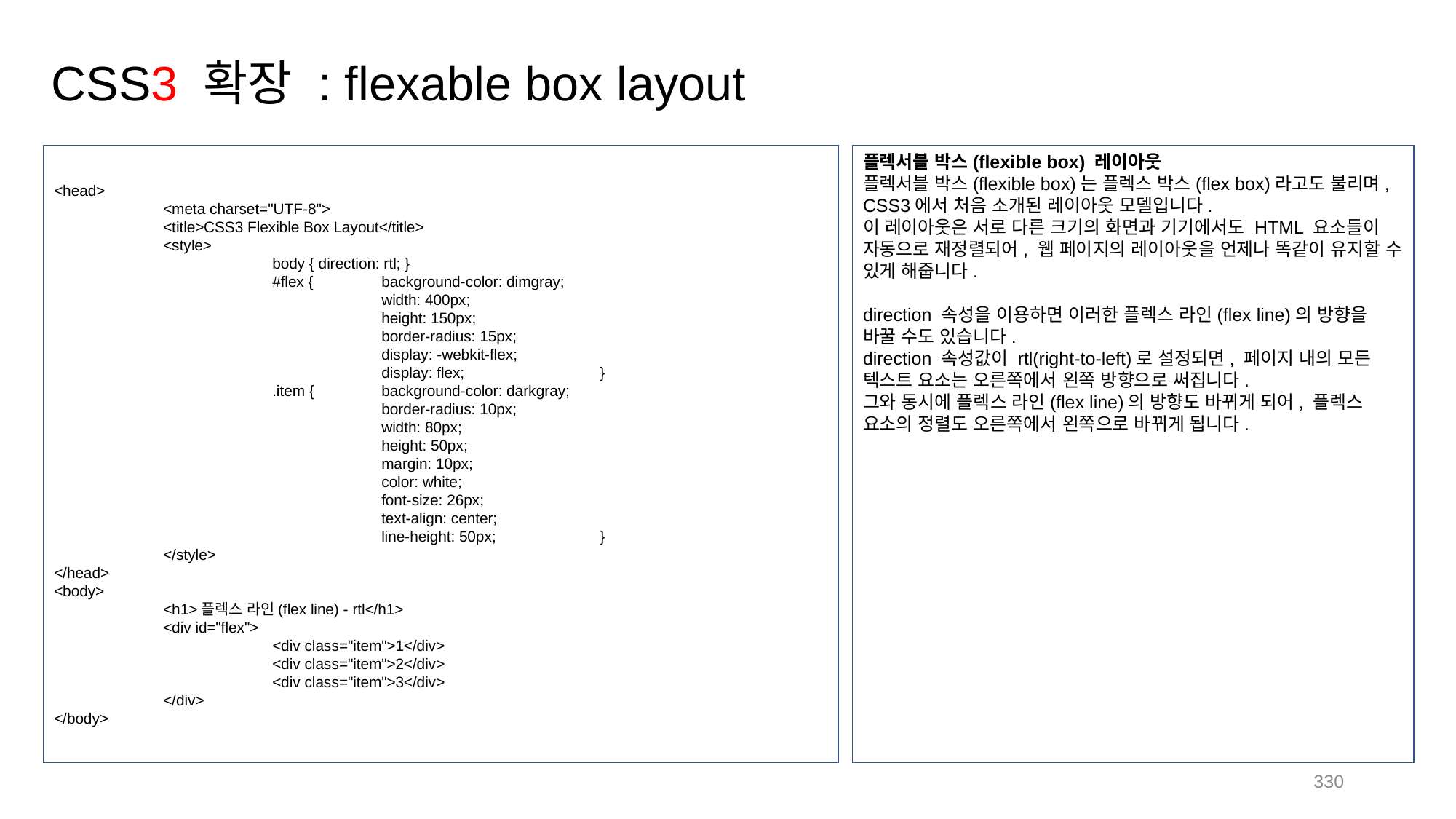

# CSS3 확장 : flexable box layout
<head>
	<meta charset="UTF-8">
	<title>CSS3 Flexible Box Layout</title>
	<style>
		body { direction: rtl; }
		#flex {	background-color: dimgray;
			width: 400px;
			height: 150px;
			border-radius: 15px;
			display: -webkit-flex;
			display: flex;		}
		.item {	background-color: darkgray;
			border-radius: 10px;
			width: 80px;
			height: 50px;
			margin: 10px;
			color: white;
			font-size: 26px;
			text-align: center;
			line-height: 50px;	}
	</style>
</head>
<body>
	<h1>플렉스 라인(flex line) - rtl</h1>
	<div id="flex">
		<div class="item">1</div>
		<div class="item">2</div>
		<div class="item">3</div>
	</div>
</body>
플렉서블 박스(flexible box) 레이아웃
플렉서블 박스(flexible box)는 플렉스 박스(flex box)라고도 불리며, CSS3에서 처음 소개된 레이아웃 모델입니다.
이 레이아웃은 서로 다른 크기의 화면과 기기에서도 HTML 요소들이 자동으로 재정렬되어, 웹 페이지의 레이아웃을 언제나 똑같이 유지할 수 있게 해줍니다.

direction 속성을 이용하면 이러한 플렉스 라인(flex line)의 방향을 바꿀 수도 있습니다.
direction 속성값이 rtl(right-to-left)로 설정되면, 페이지 내의 모든 텍스트 요소는 오른쪽에서 왼쪽 방향으로 써집니다.
그와 동시에 플렉스 라인(flex line)의 방향도 바뀌게 되어, 플렉스 요소의 정렬도 오른쪽에서 왼쪽으로 바뀌게 됩니다.

330